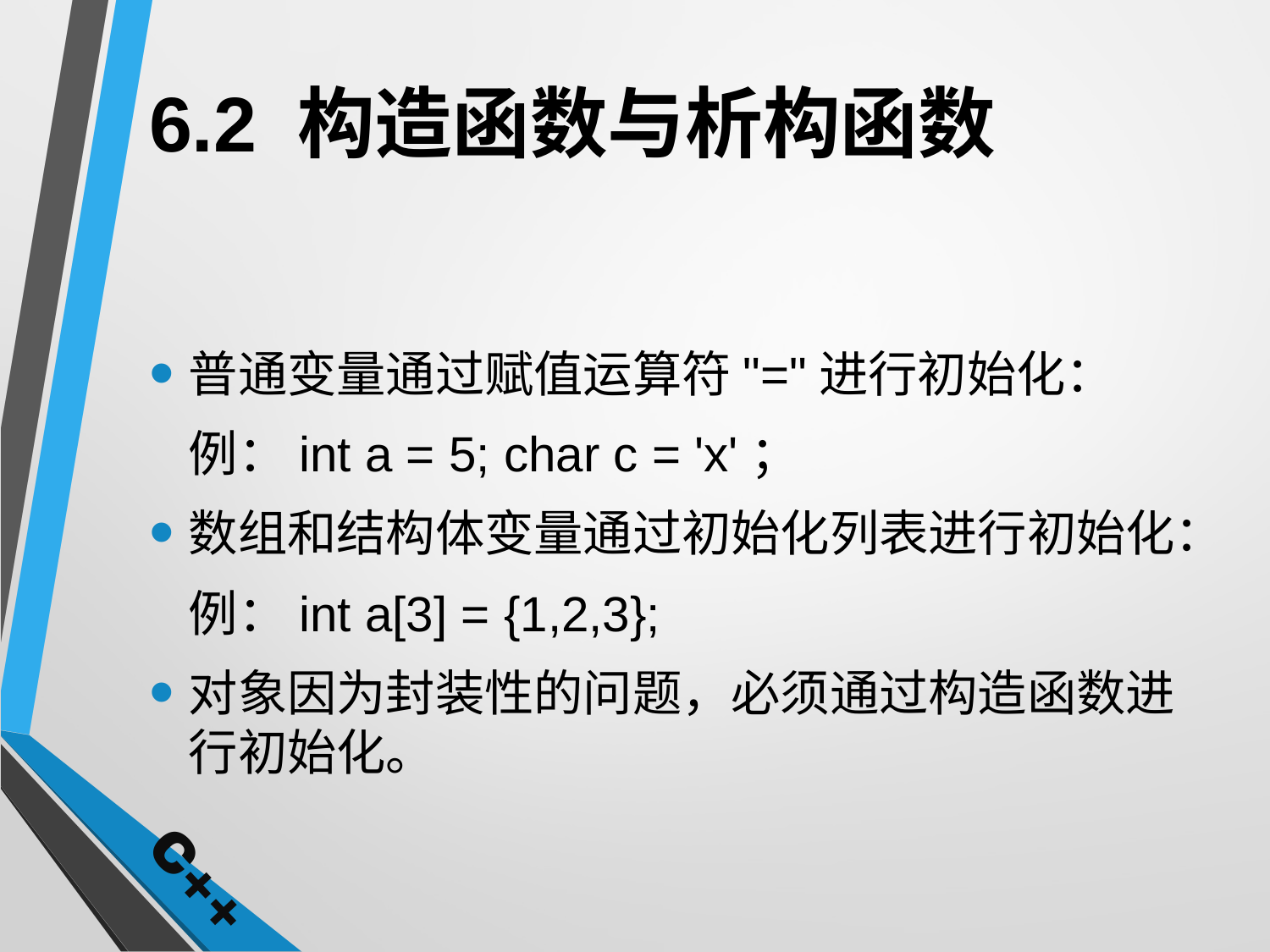

# 6.2 构造函数与析构函数
普通变量通过赋值运算符"="进行初始化：
	例：int a = 5; char c = 'x'；
数组和结构体变量通过初始化列表进行初始化：
	例：int a[3] = {1,2,3};
对象因为封装性的问题，必须通过构造函数进行初始化。